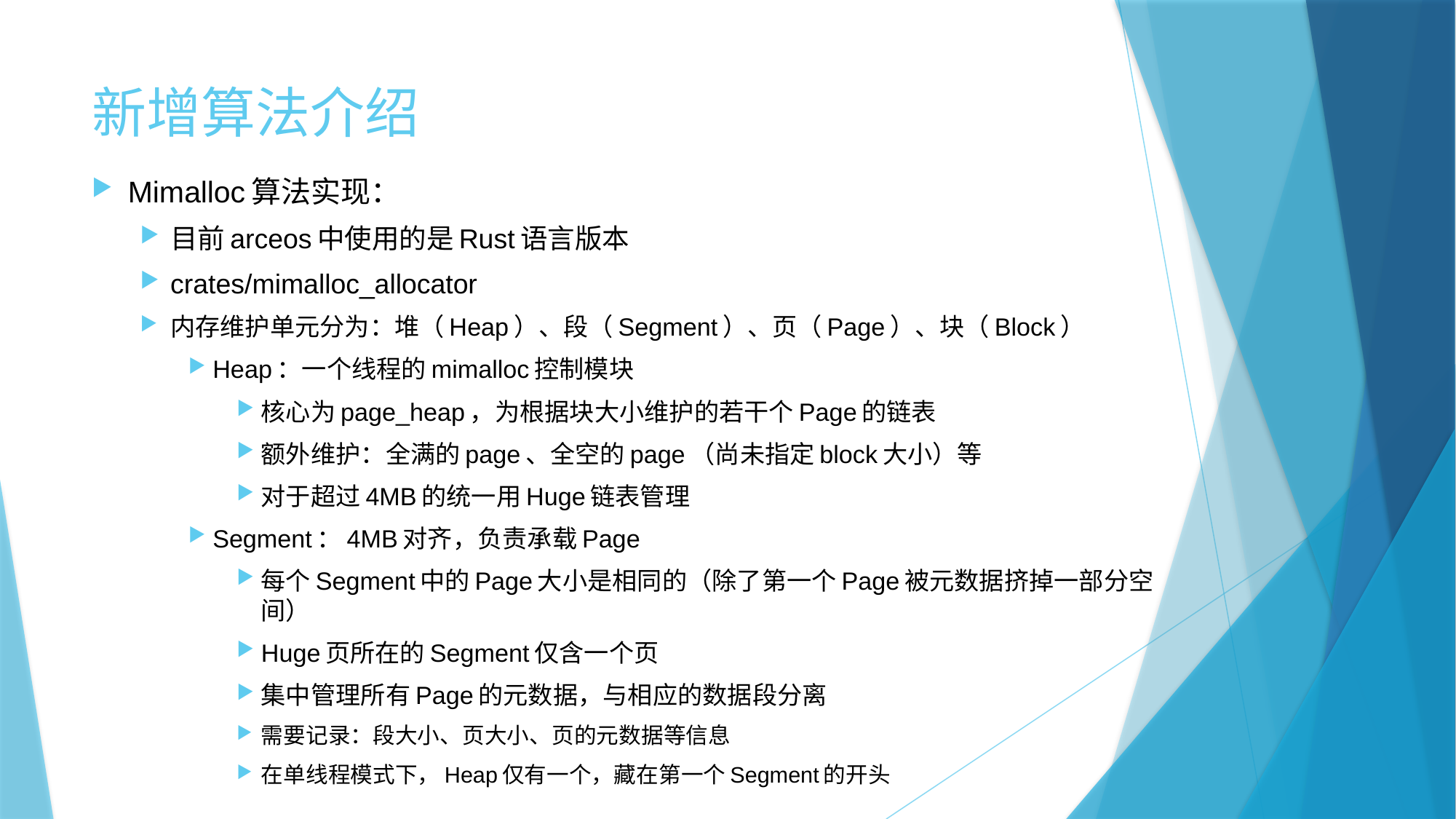

# 新增算法介绍
Mimalloc算法实现：
目前arceos中使用的是Rust语言版本
crates/mimalloc_allocator
内存维护单元分为：堆（Heap）、段（Segment）、页（Page）、块（Block）
Heap：一个线程的mimalloc控制模块
核心为page_heap，为根据块大小维护的若干个Page的链表
额外维护：全满的page、全空的page（尚未指定block大小）等
对于超过4MB的统一用Huge链表管理
Segment：4MB对齐，负责承载Page
每个Segment中的Page大小是相同的（除了第一个Page被元数据挤掉一部分空间）
Huge页所在的Segment仅含一个页
集中管理所有Page的元数据，与相应的数据段分离
需要记录：段大小、页大小、页的元数据等信息
在单线程模式下，Heap仅有一个，藏在第一个Segment的开头